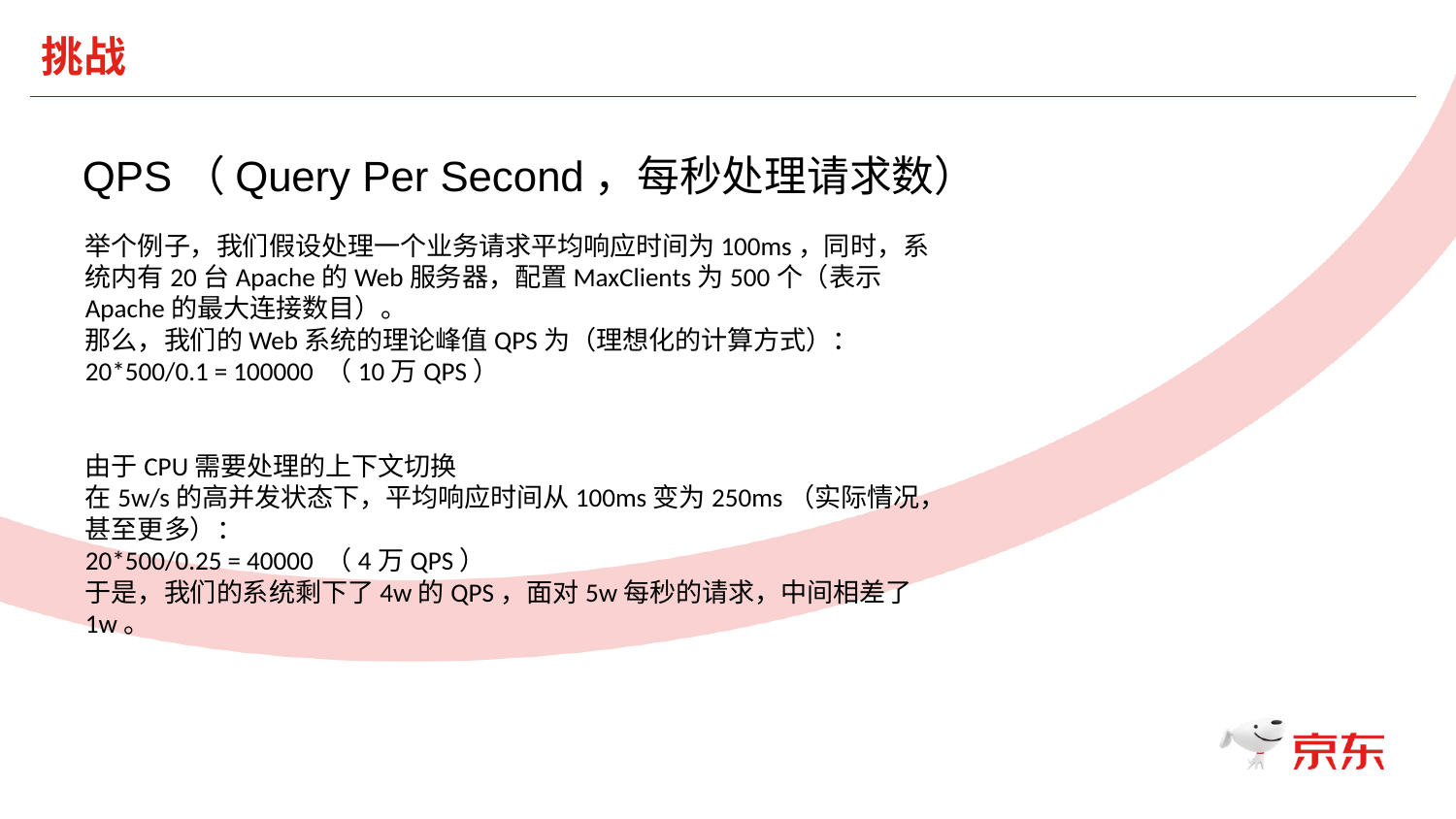

挑战
QPS（Query Per Second，每秒处理请求数）
举个例子，我们假设处理一个业务请求平均响应时间为100ms，同时，系统内有20台Apache的Web服务器，配置MaxClients为500个（表示Apache的最大连接数目）。
那么，我们的Web系统的理论峰值QPS为（理想化的计算方式）：
20*500/0.1 = 100000 （10万QPS）

由于CPU需要处理的上下文切换
在5w/s的高并发状态下，平均响应时间从100ms变为250ms（实际情况，甚至更多）：
20*500/0.25 = 40000 （4万QPS）
于是，我们的系统剩下了4w的QPS，面对5w每秒的请求，中间相差了1w。